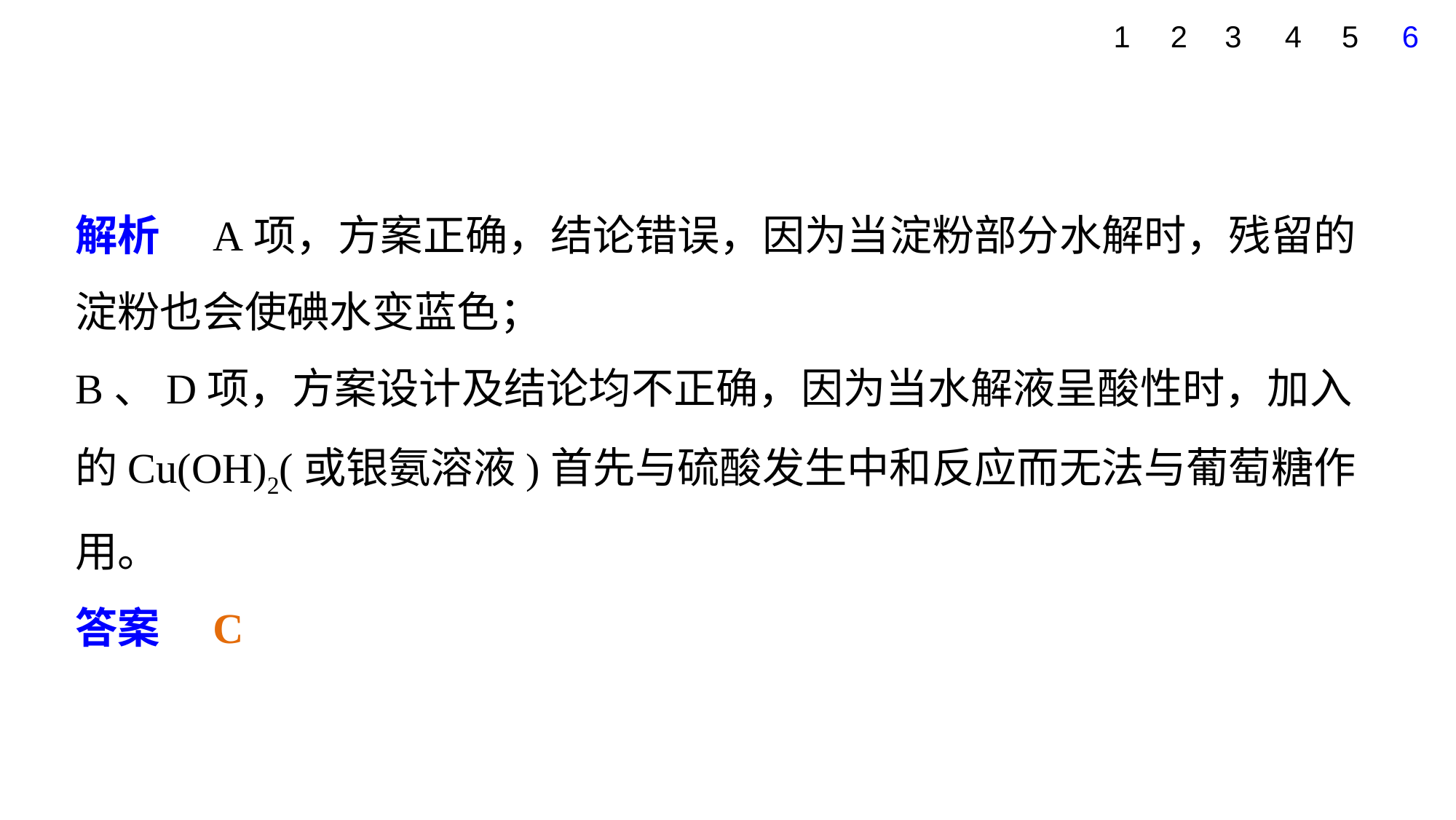

1
2
3
4
5
6
解析　A项，方案正确，结论错误，因为当淀粉部分水解时，残留的淀粉也会使碘水变蓝色；
B、D项，方案设计及结论均不正确，因为当水解液呈酸性时，加入的Cu(OH)2(或银氨溶液)首先与硫酸发生中和反应而无法与葡萄糖作用。
答案　C